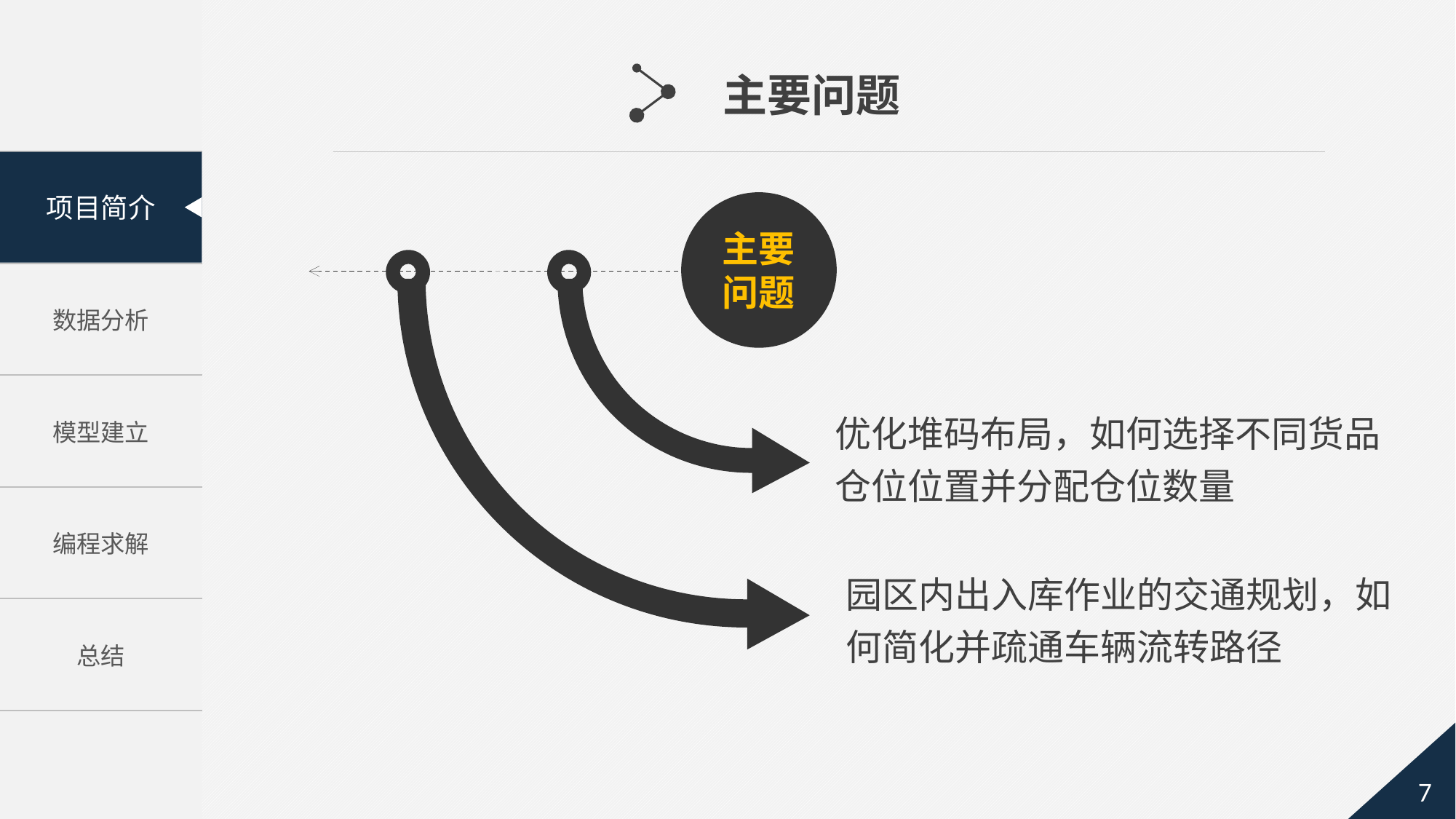

主要问题
主要
问题

优化堆码布局，如何选择不同货品仓位位置并分配仓位数量
园区内出入库作业的交通规划，如何简化并疏通车辆流转路径